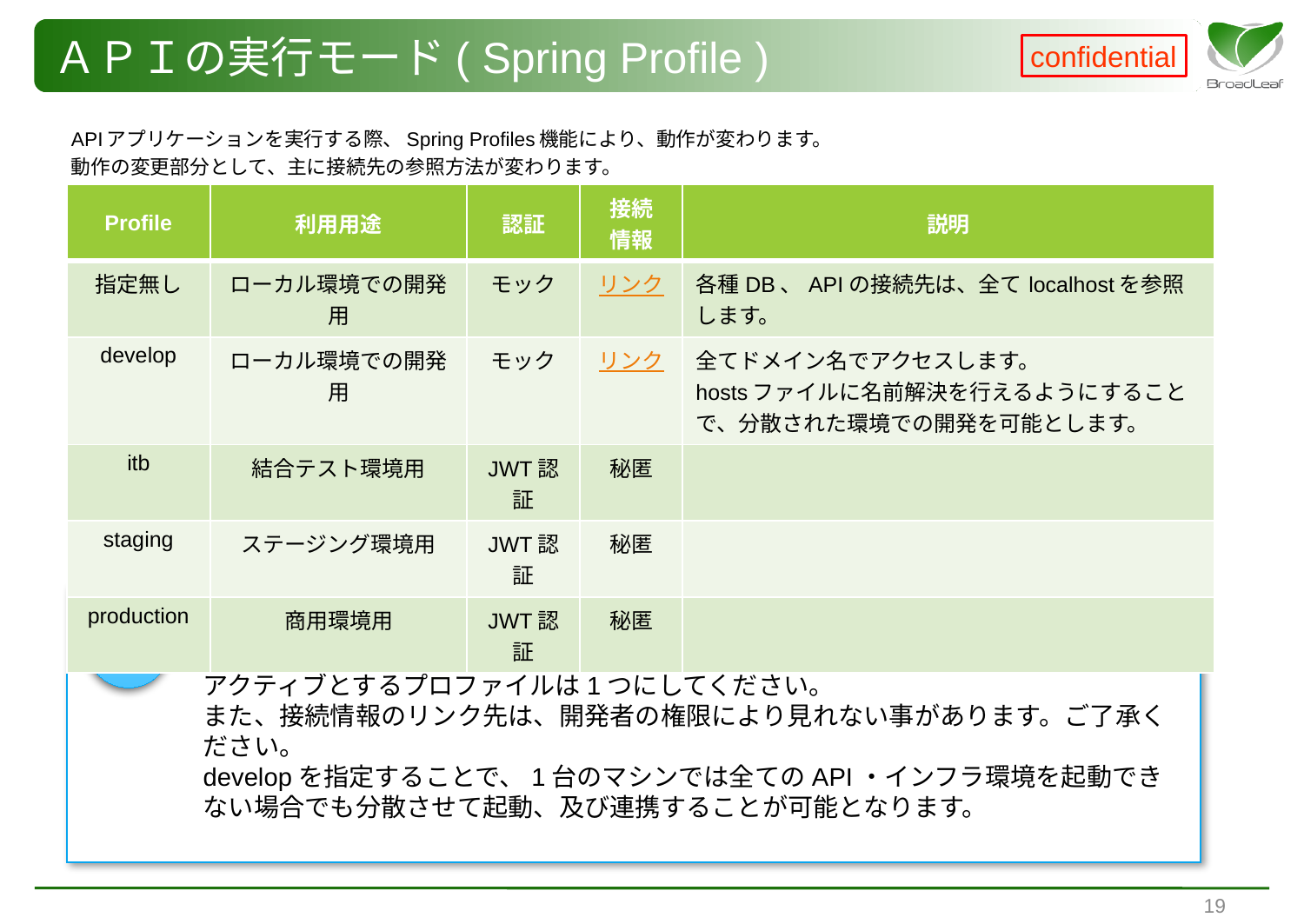

# ＡＰＩの実行モード( Spring Profile )
APIアプリケーションを実行する際、Spring Profiles機能により、動作が変わります。
動作の変更部分として、主に接続先の参照方法が変わります。
| Profile | 利用用途 | 認証 | 接続 情報 | 説明 |
| --- | --- | --- | --- | --- |
| 指定無し | ローカル環境での開発用 | モック | リンク | 各種DB、APIの接続先は、全てlocalhostを参照します。 |
| develop | ローカル環境での開発用 | モック | リンク | 全てドメイン名でアクセスします。 hostsファイルに名前解決を行えるようにすることで、分散された環境での開発を可能とします。 |
| itb | 結合テスト環境用 | JWT認証 | 秘匿 |  |
| staging | ステージング環境用 | JWT認証 | 秘匿 |  |
| production | 商用環境用 | JWT認証 | 秘匿 |  |

Springのprofileを指定する際は、実行時引数に「--spring.profiles.active=プロファイル名」を指定します。
アクティブとするプロファイルは1つにしてください。
また、接続情報のリンク先は、開発者の権限により見れない事があります。ご了承ください。
developを指定することで、1台のマシンでは全てのAPI・インフラ環境を起動できない場合でも分散させて起動、及び連携することが可能となります。
！
19